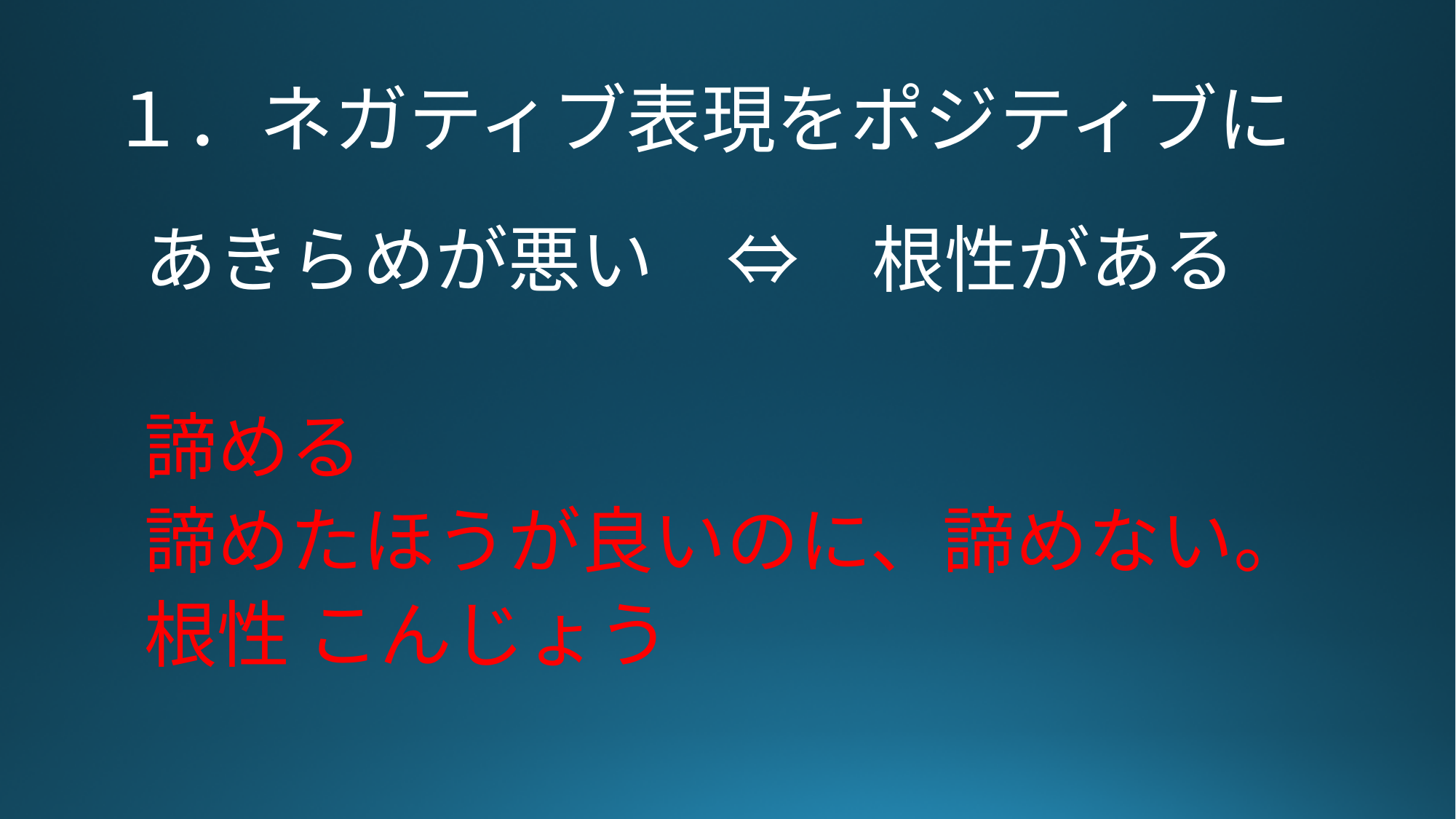

# １．ネガティブ表現をポジティブに
あきらめが悪い　⇔　根性がある

諦める
諦めたほうが良いのに、諦めない。
根性 こんじょう